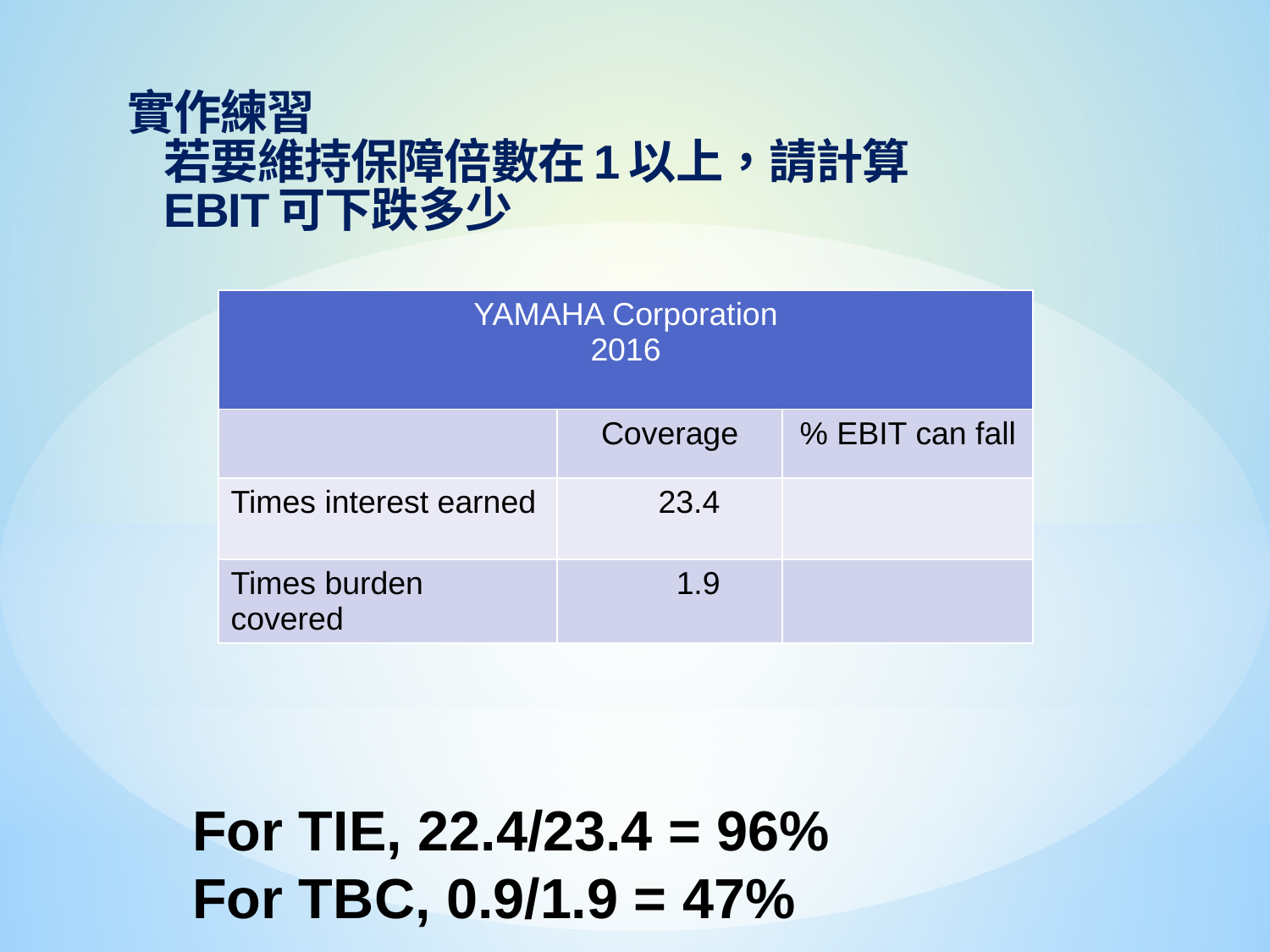

# 實作練習 若要維持保障倍數在1以上，請計算EBIT可下跌多少
| YAMAHA Corporation 2016 |  |  |
| --- | --- | --- |
|  | Coverage | % EBIT can fall |
| Times interest earned | 23.4 |  |
| Times burden covered | 1.9 |  |
For TIE, 22.4/23.4 = 96%
For TBC, 0.9/1.9 = 47%